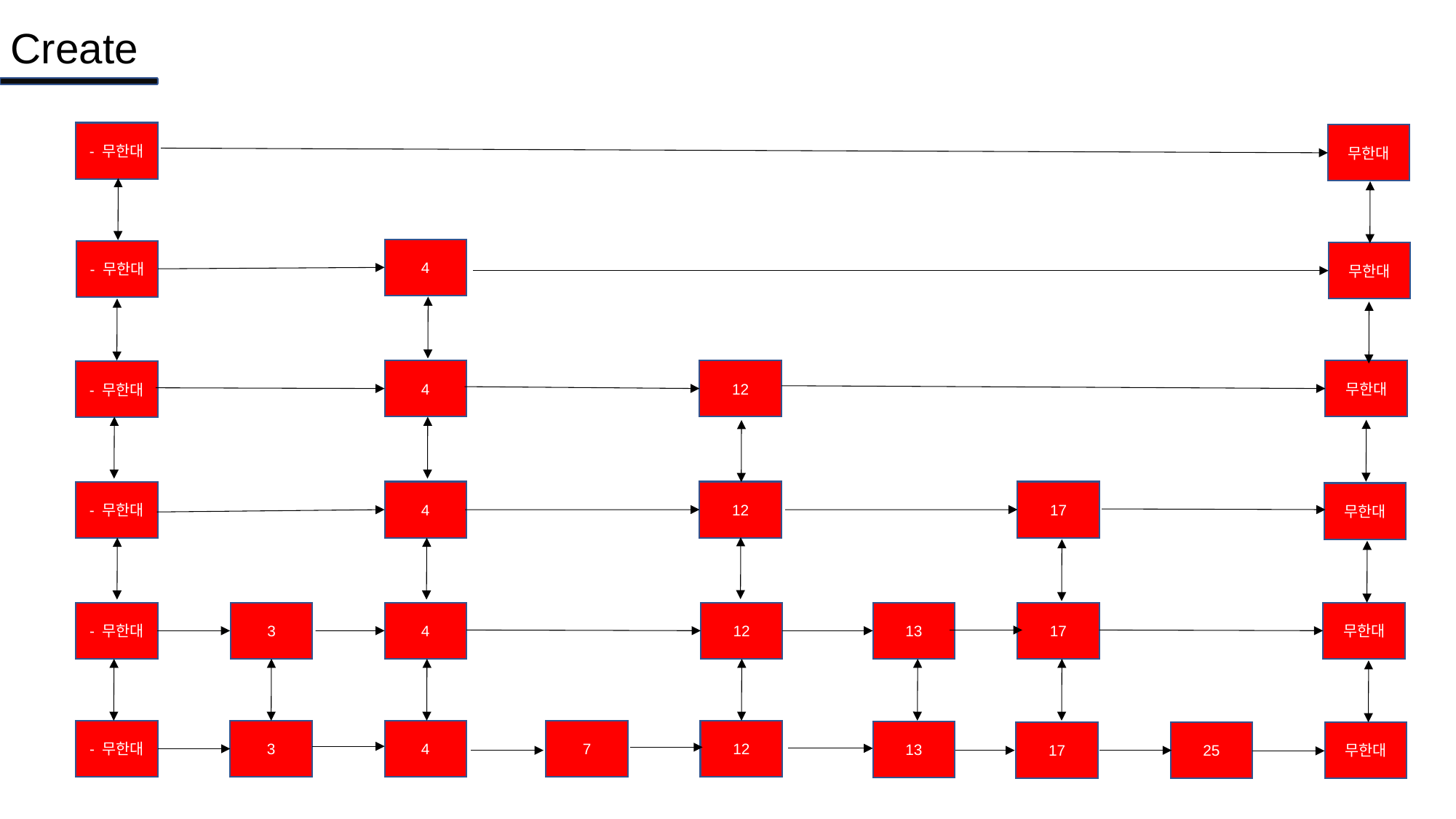

Create

- 무한대
무한대
4
- 무한대
무한대
12
무한대
4
- 무한대
17
12
4
- 무한대
무한대
무한대
3
4
12

13
17
- 무한대
4
3
12
- 무한대
7

13
무한대
25
17